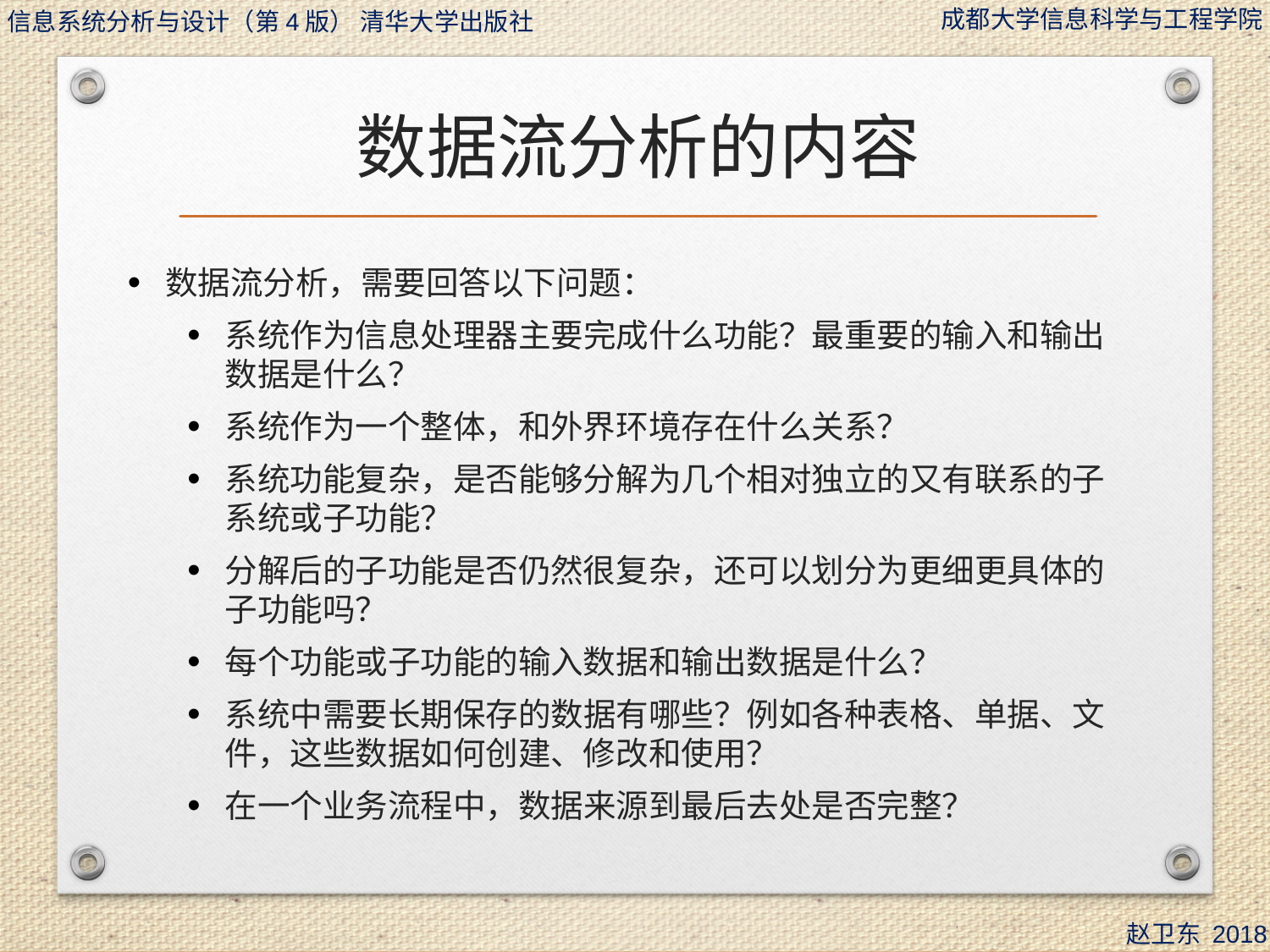

# 数据流分析的内容
数据流分析，需要回答以下问题：
系统作为信息处理器主要完成什么功能？最重要的输入和输出数据是什么？
系统作为一个整体，和外界环境存在什么关系？
系统功能复杂，是否能够分解为几个相对独立的又有联系的子系统或子功能？
分解后的子功能是否仍然很复杂，还可以划分为更细更具体的子功能吗？
每个功能或子功能的输入数据和输出数据是什么？
系统中需要长期保存的数据有哪些？例如各种表格、单据、文件，这些数据如何创建、修改和使用？
在一个业务流程中，数据来源到最后去处是否完整？